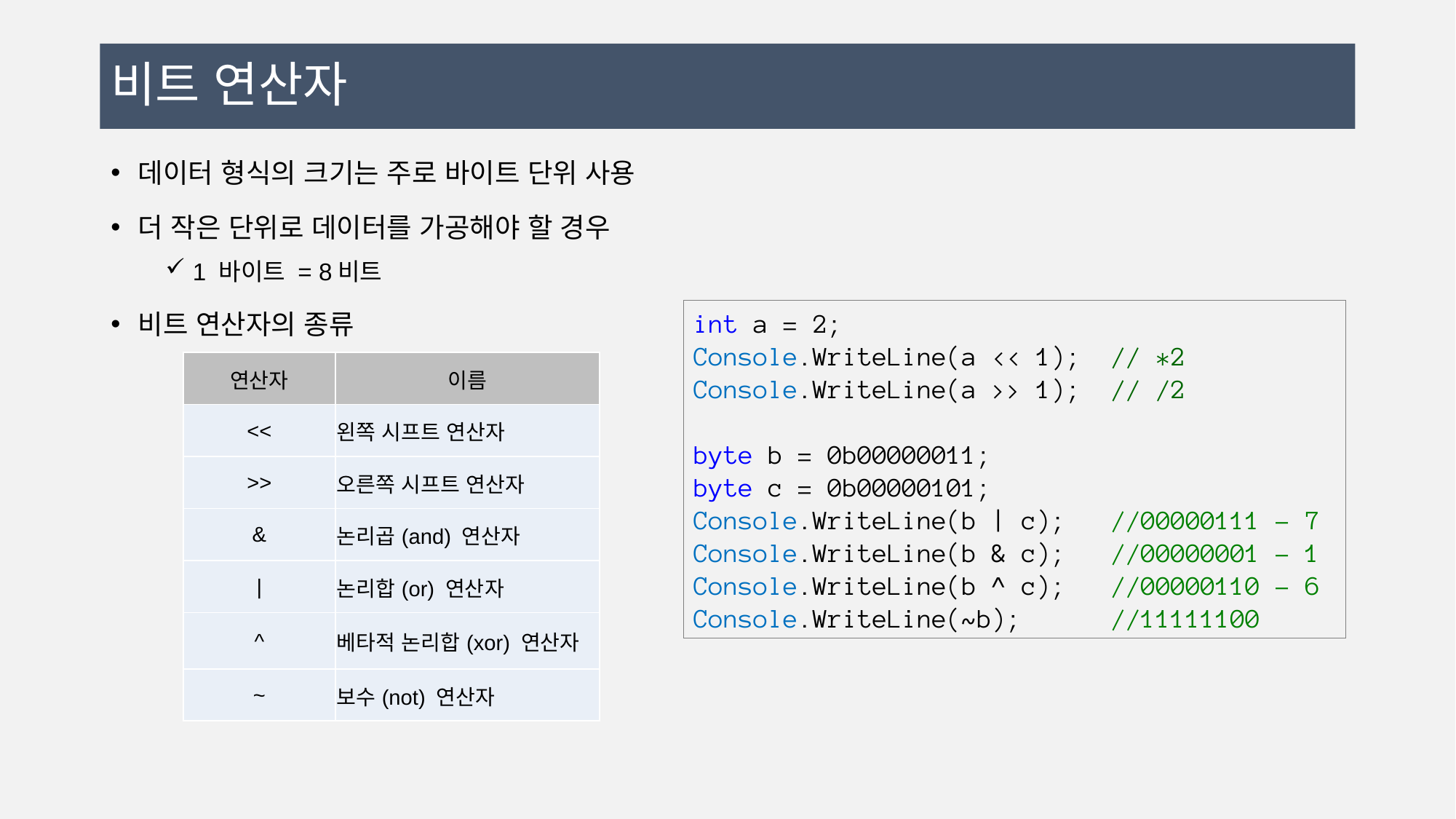

# 비트 연산자
데이터 형식의 크기는 주로 바이트 단위 사용
더 작은 단위로 데이터를 가공해야 할 경우
1 바이트 = 8비트
비트 연산자의 종류
int a = 2;
Console.WriteLine(a << 1);  // *2
Console.WriteLine(a >> 1);  // /2

byte b = 0b00000011;
byte c = 0b00000101;
Console.WriteLine(b | c);   //00000111 - 7
Console.WriteLine(b & c);   //00000001 - 1
Console.WriteLine(b ^ c);   //00000110 - 6
Console.WriteLine(~b);      //11111100
| 연산자 | 이름 |
| --- | --- |
| << | 왼쪽 시프트 연산자 |
| >> | 오른쪽 시프트 연산자 |
| & | 논리곱(and) 연산자 |
| | | 논리합(or) 연산자 |
| ^ | 베타적 논리합(xor) 연산자 |
| ~ | 보수(not) 연산자 |